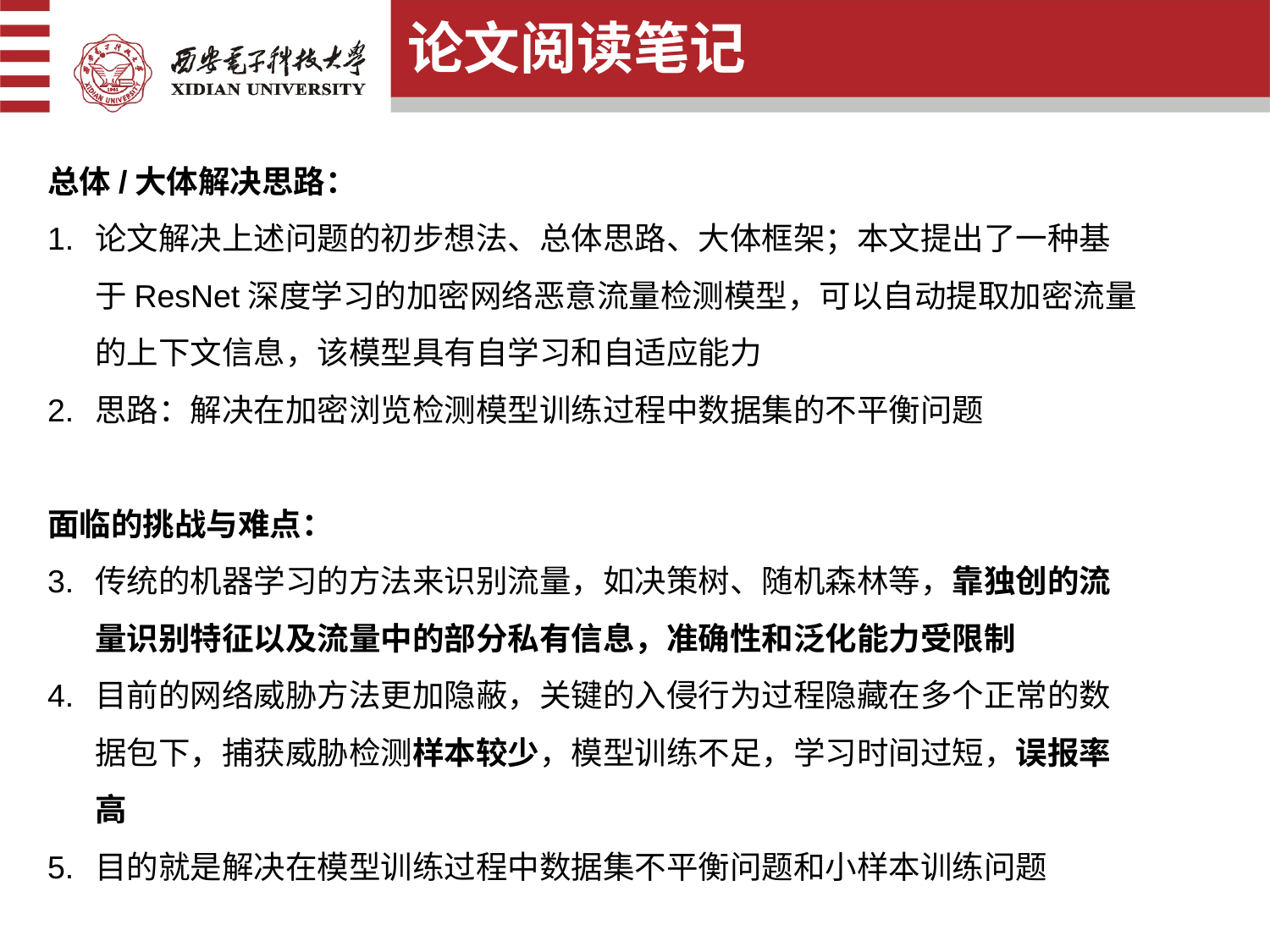

论文阅读笔记
总体/大体解决思路：
论文解决上述问题的初步想法、总体思路、大体框架；本文提出了一种基于ResNet深度学习的加密网络恶意流量检测模型，可以自动提取加密流量的上下文信息，该模型具有自学习和自适应能力
思路：解决在加密浏览检测模型训练过程中数据集的不平衡问题

面临的挑战与难点：
传统的机器学习的方法来识别流量，如决策树、随机森林等，靠独创的流量识别特征以及流量中的部分私有信息，准确性和泛化能力受限制
目前的网络威胁方法更加隐蔽，关键的入侵行为过程隐藏在多个正常的数据包下，捕获威胁检测样本较少，模型训练不足，学习时间过短，误报率高
目的就是解决在模型训练过程中数据集不平衡问题和小样本训练问题